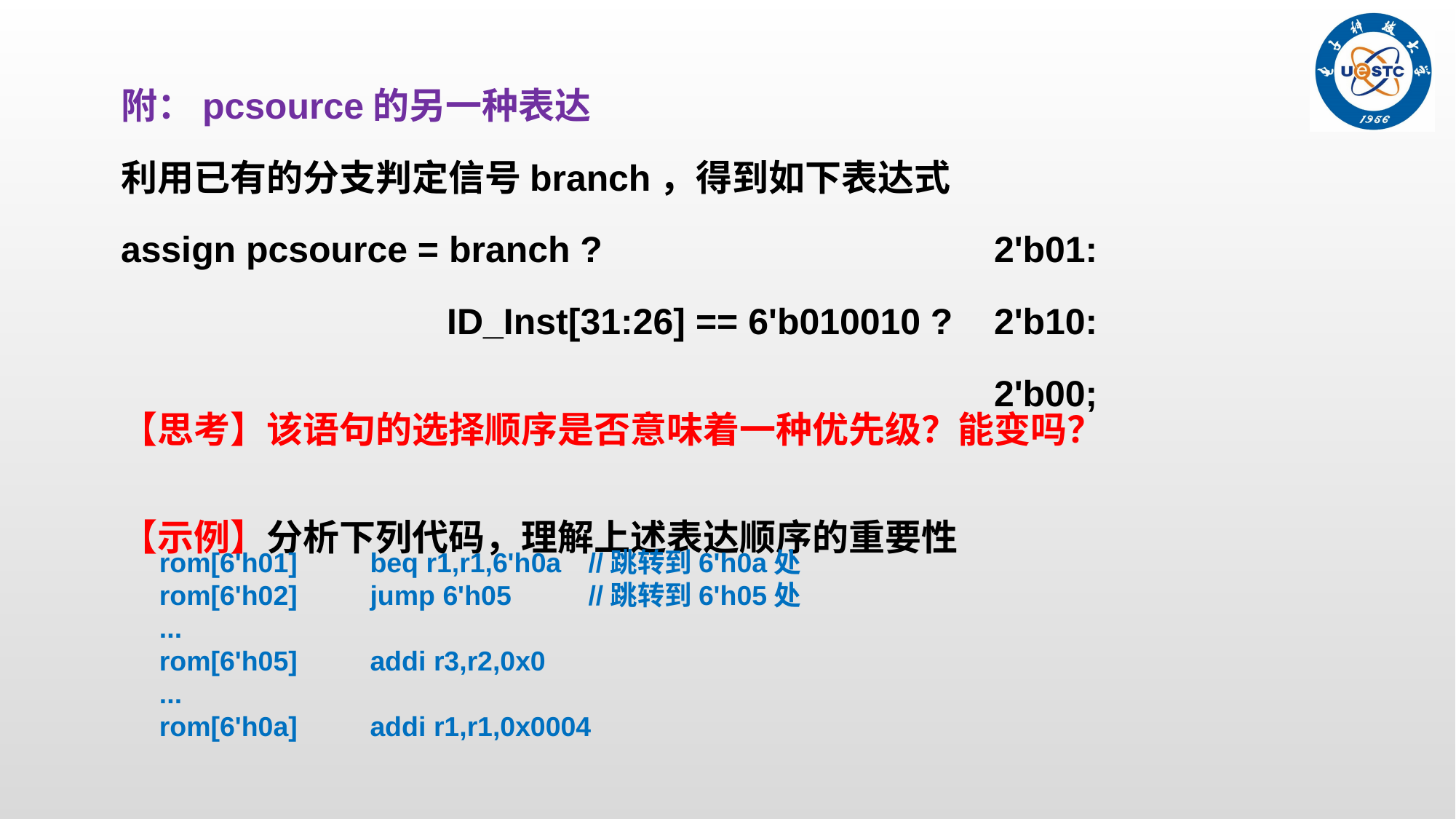

附：pcsource的另一种表达
利用已有的分支判定信号branch，得到如下表达式
assign pcsource = branch ?                                     	2'b01:
                                ID_Inst[31:26] == 6'b010010 ?  	2'b10:
                                                                                     	2'b00;

【示例】分析下列代码，理解上述表达顺序的重要性

【思考】该语句的选择顺序是否意味着一种优先级？能变吗？
 rom[6'h01]	beq r1,r1,6'h0a   	//跳转到6'h0a处
 rom[6'h02]	jump 6'h05	//跳转到6'h05处
 ...
 rom[6'h05]	addi r3,r2,0x0
 ...
 rom[6'h0a]	addi r1,r1,0x0004